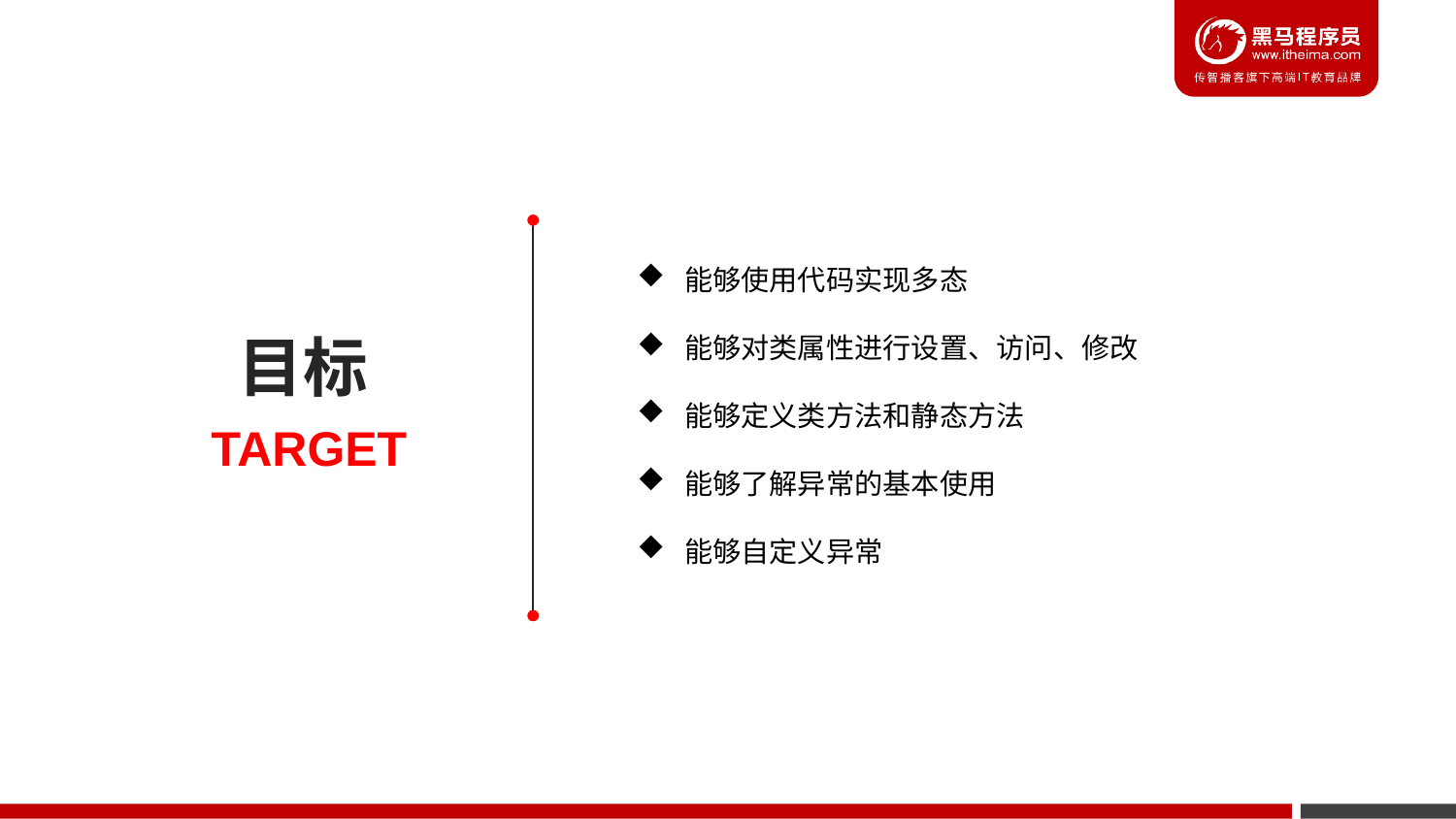

能够使用代码实现多态
 能够对类属性进行设置、访问、修改
 能够定义类方法和静态方法
 能够了解异常的基本使用
 能够自定义异常
目标
TARGET